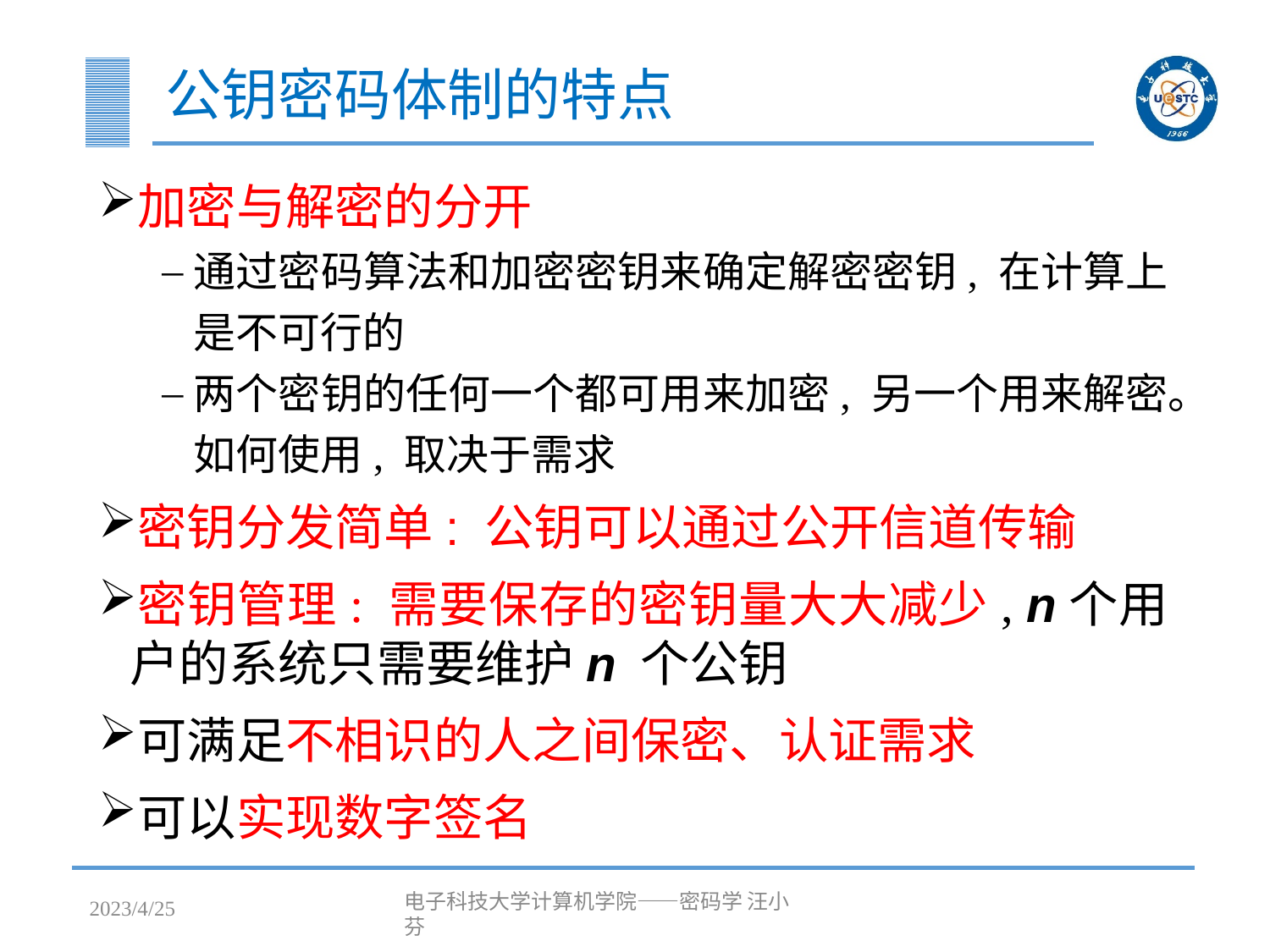

# 公钥密码体制的特点
加密与解密的分开
通过密码算法和加密密钥来确定解密密钥, 在计算上是不可行的
两个密钥的任何一个都可用来加密, 另一个用来解密。如何使用, 取决于需求
密钥分发简单: 公钥可以通过公开信道传输
密钥管理: 需要保存的密钥量大大减少, n个用户的系统只需要维护n 个公钥
可满足不相识的人之间保密、认证需求
可以实现数字签名

2023/4/25
电子科技大学计算机学院——密码学 汪小芬